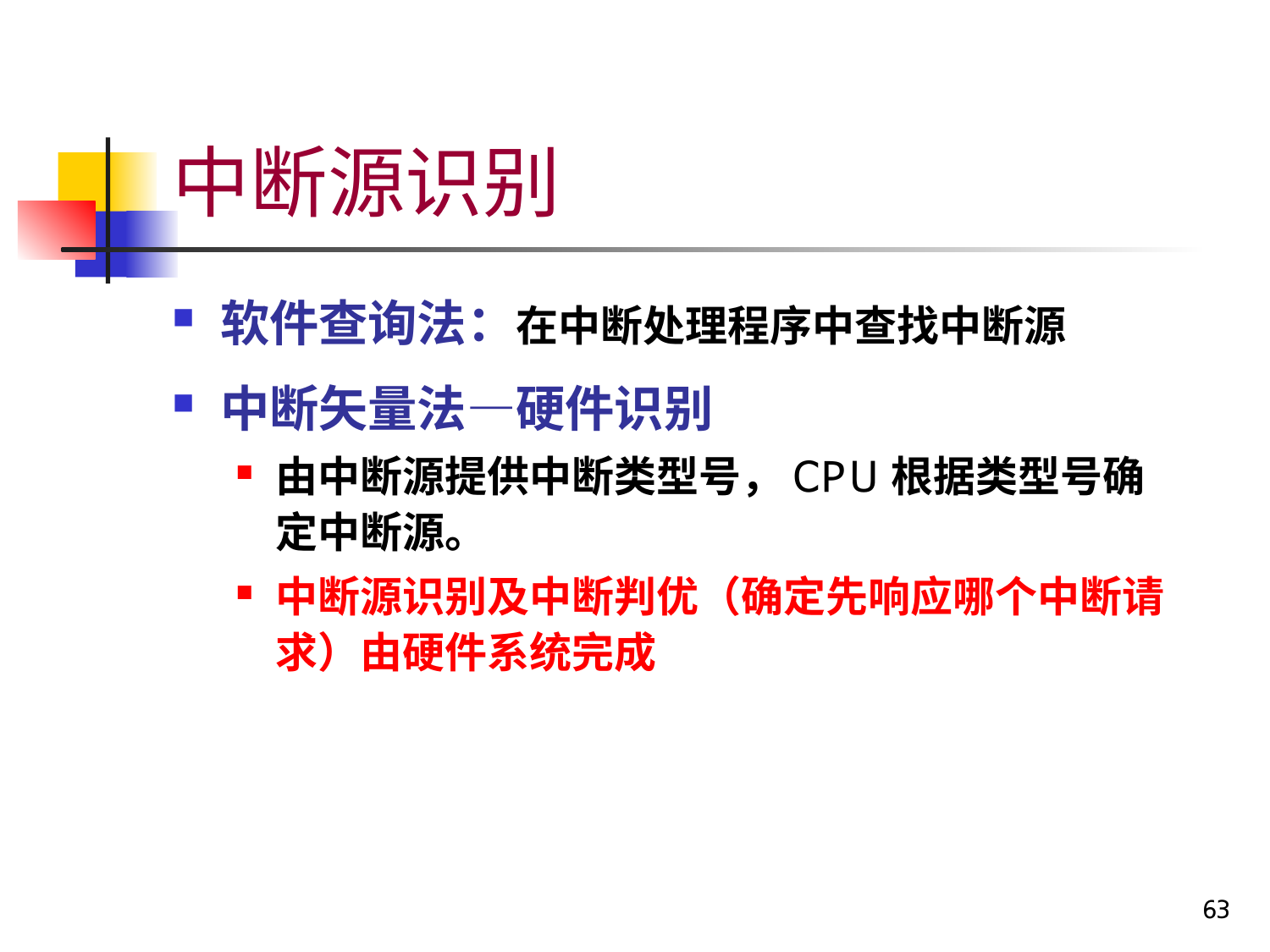

# 中断源识别
软件查询法：在中断处理程序中查找中断源
中断矢量法—硬件识别
由中断源提供中断类型号，CPU根据类型号确定中断源。
中断源识别及中断判优（确定先响应哪个中断请求）由硬件系统完成

63